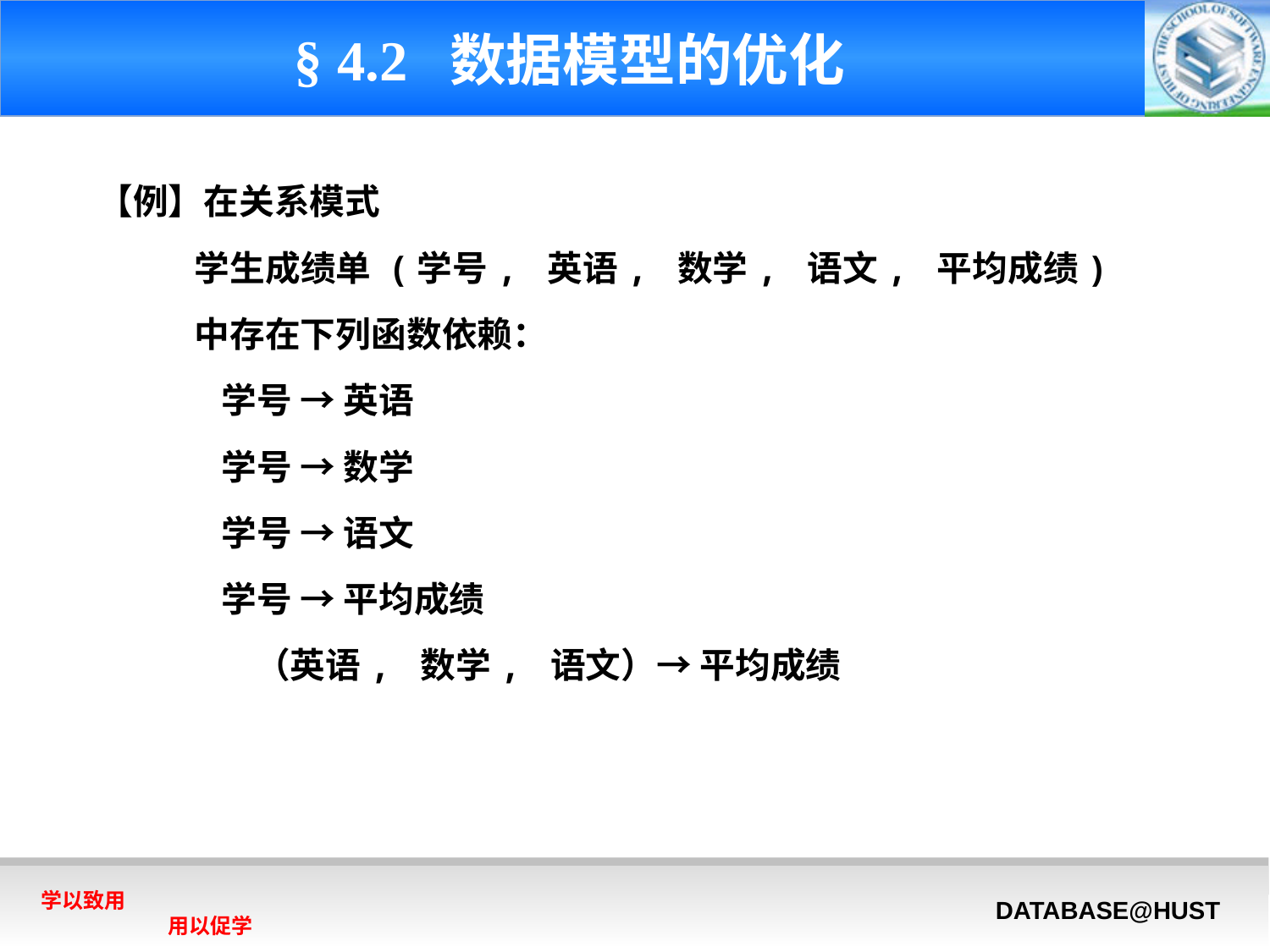

# § 4.2  数据模型的优化
【例】在关系模式
           学生成绩单 (学号, 英语, 数学, 语文, 平均成绩)
           中存在下列函数依赖：
　           学号 → 英语
　           学号 → 数学
　           学号 → 语文
　           学号 → 平均成绩
	        （英语, 数学, 语文）→ 平均成绩